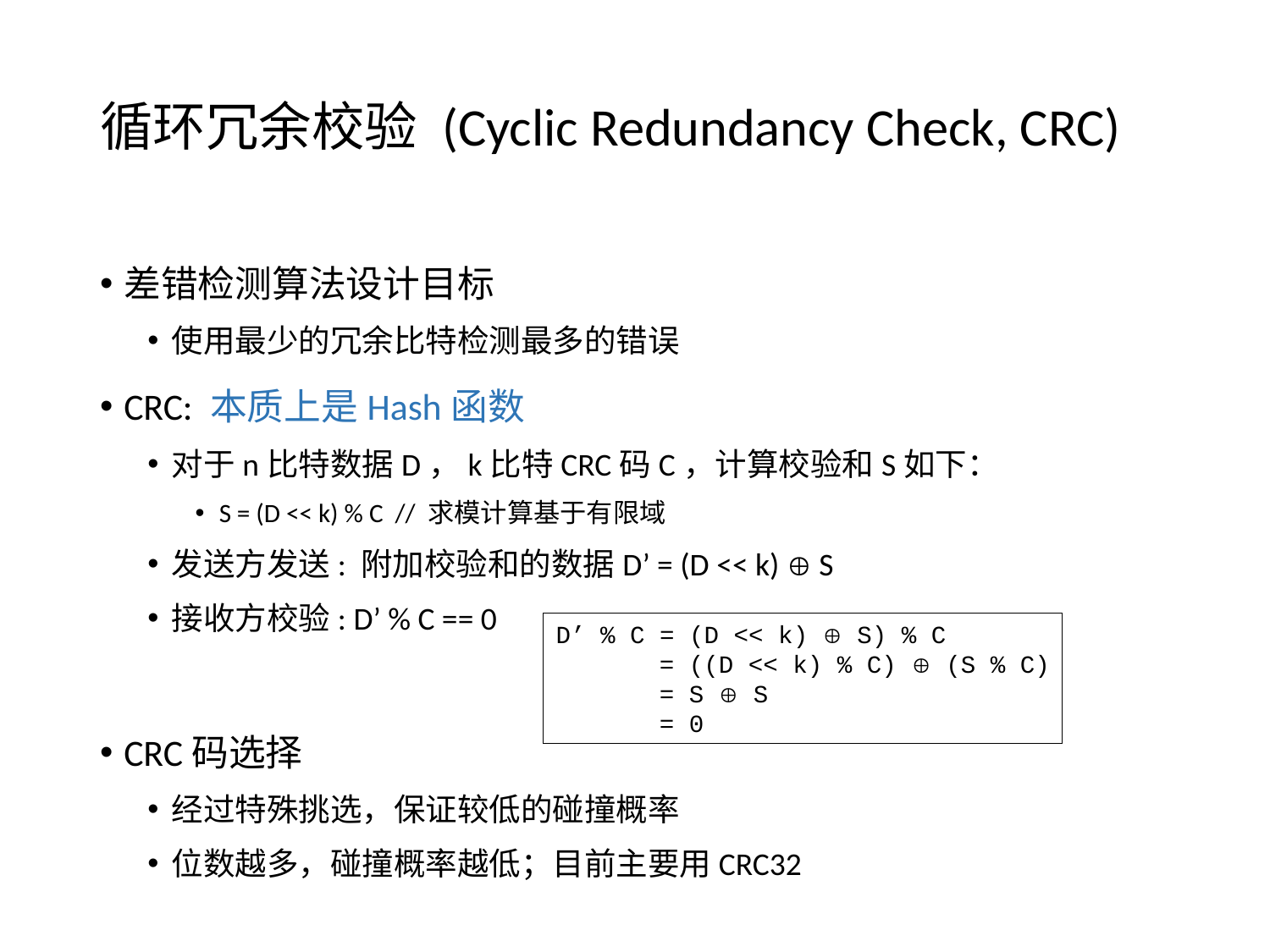

# 循环冗余校验 (Cyclic Redundancy Check, CRC)
差错检测算法设计目标
使用最少的冗余比特检测最多的错误
CRC: 本质上是Hash函数
对于n比特数据D，k比特CRC码C，计算校验和S如下：
S = (D << k) % C  // 求模计算基于有限域
发送方发送: 附加校验和的数据D’ = (D << k) ⊕ S
接收方校验: D’ % C == 0

CRC码选择
经过特殊挑选，保证较低的碰撞概率
位数越多，碰撞概率越低；目前主要用CRC32
D’ % C = (D << k) ⊕ S) % C
       = ((D << k) % C) ⊕ (S % C)
       = S ⊕ S
       = 0

22